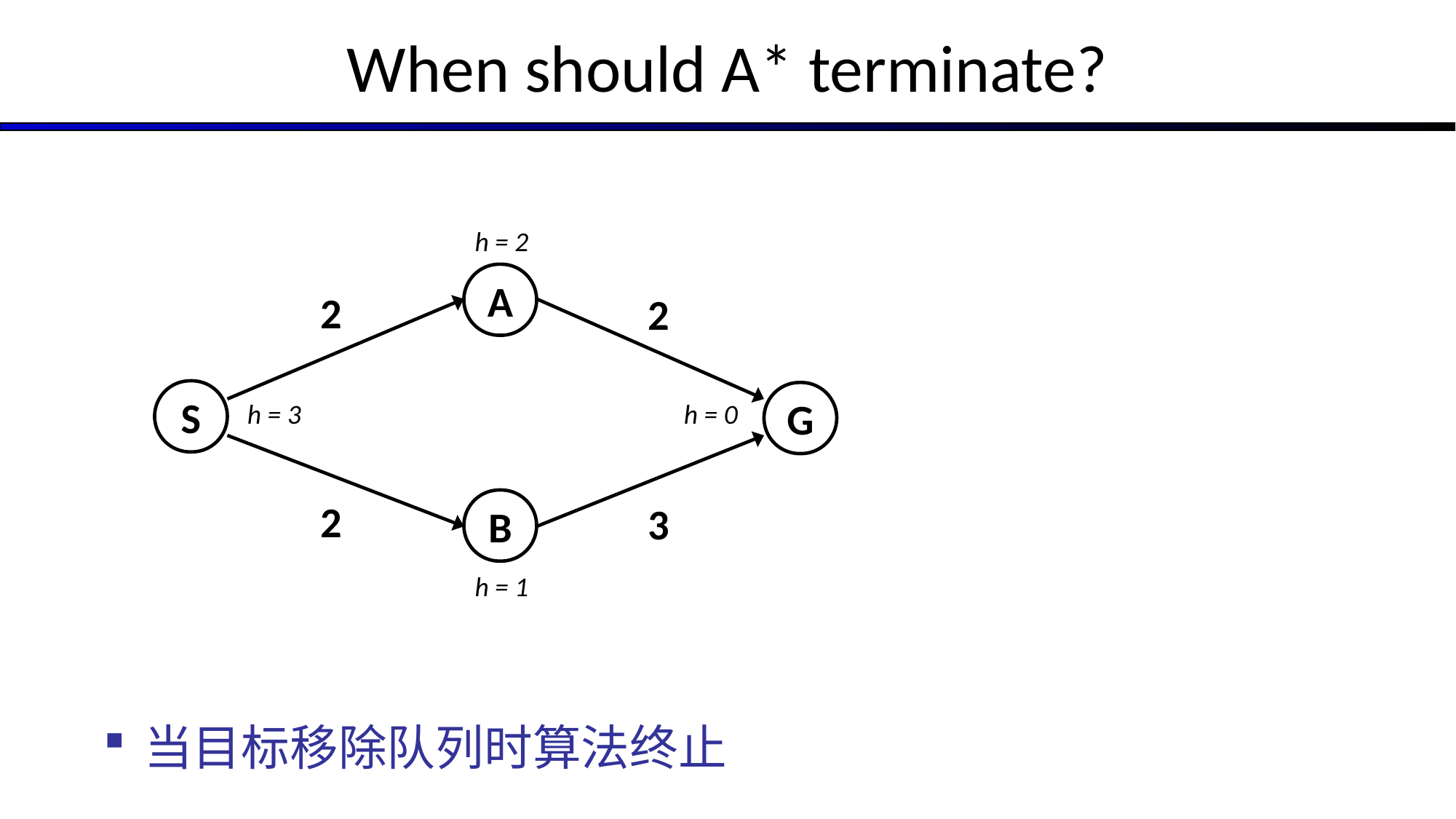

# When should A* terminate?

当目标移除队列时算法终止
h = 2
A
2
2

S
G
h = 3
h = 0

2
B
3
h = 1